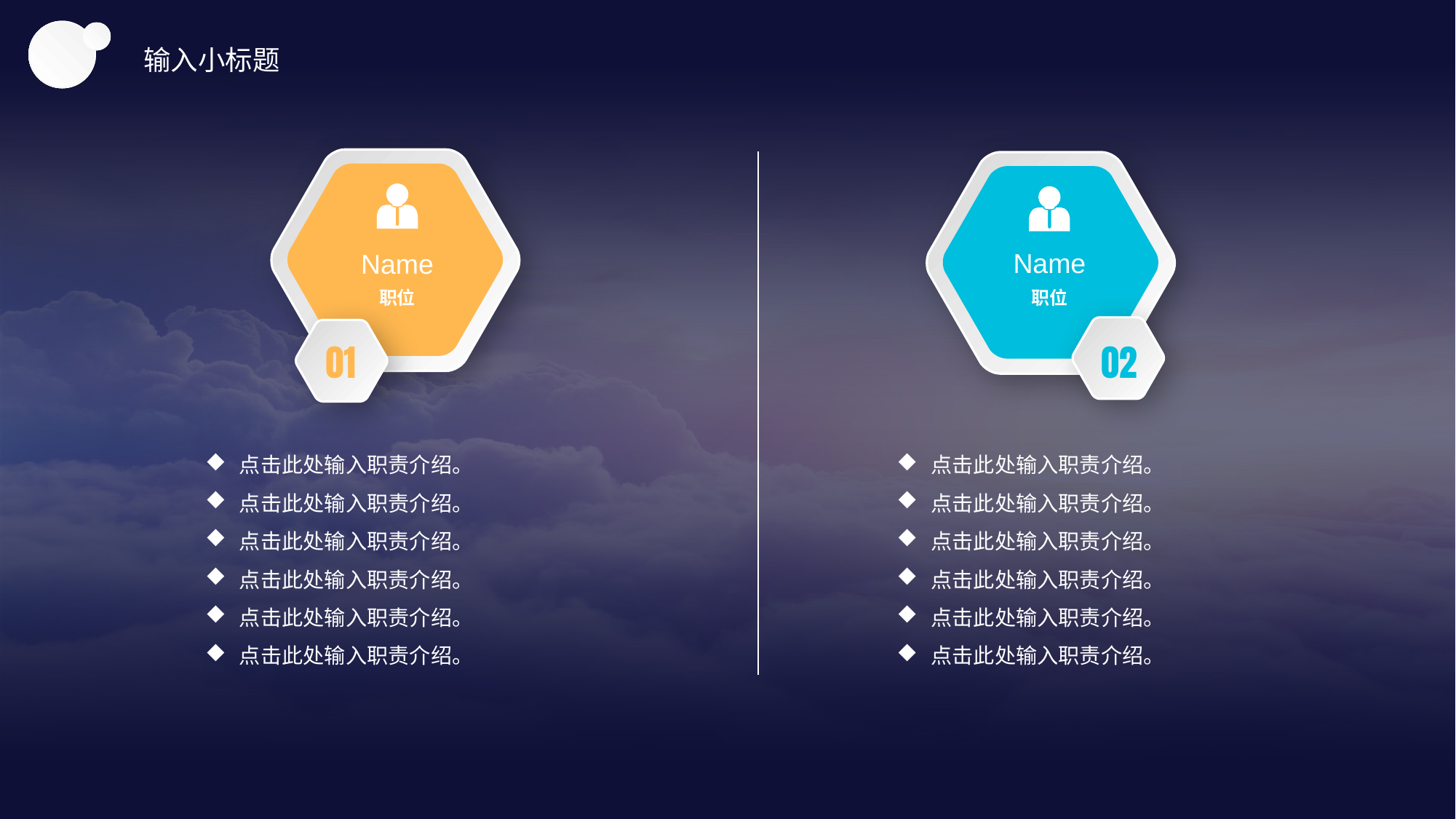

输入小标题

Name
职位

01

Name
职位

02
点击此处输入职责介绍。
点击此处输入职责介绍。
点击此处输入职责介绍。
点击此处输入职责介绍。
点击此处输入职责介绍。
点击此处输入职责介绍。

点击此处输入职责介绍。
点击此处输入职责介绍。
点击此处输入职责介绍。
点击此处输入职责介绍。
点击此处输入职责介绍。
点击此处输入职责介绍。